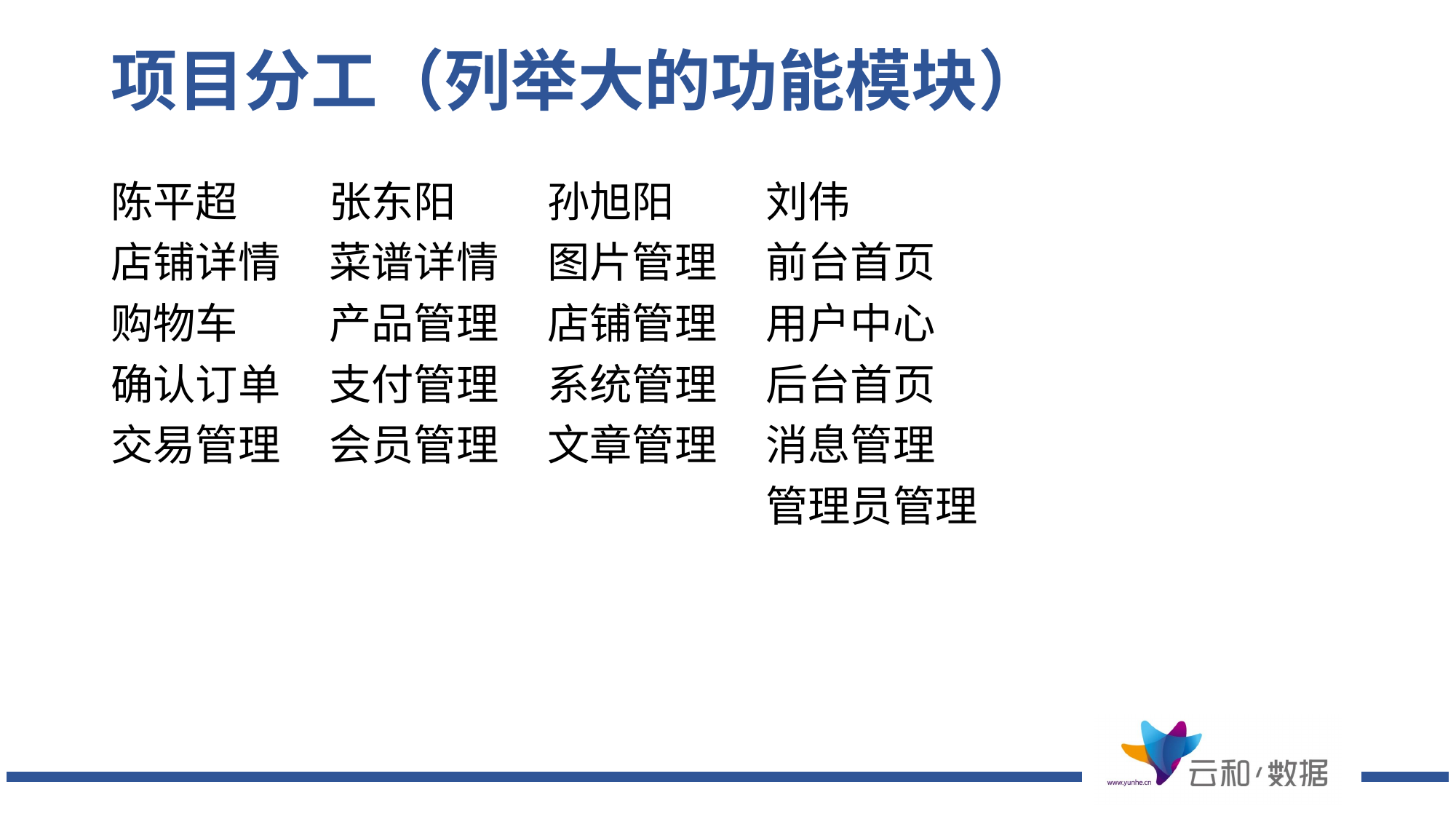

# 项目分工（列举大的功能模块）
陈平超	张东阳	孙旭阳	刘伟
店铺详情	菜谱详情	图片管理	前台首页
购物车	产品管理	店铺管理	用户中心
确认订单	支付管理	系统管理	后台首页
交易管理	会员管理	文章管理	消息管理
						管理员管理